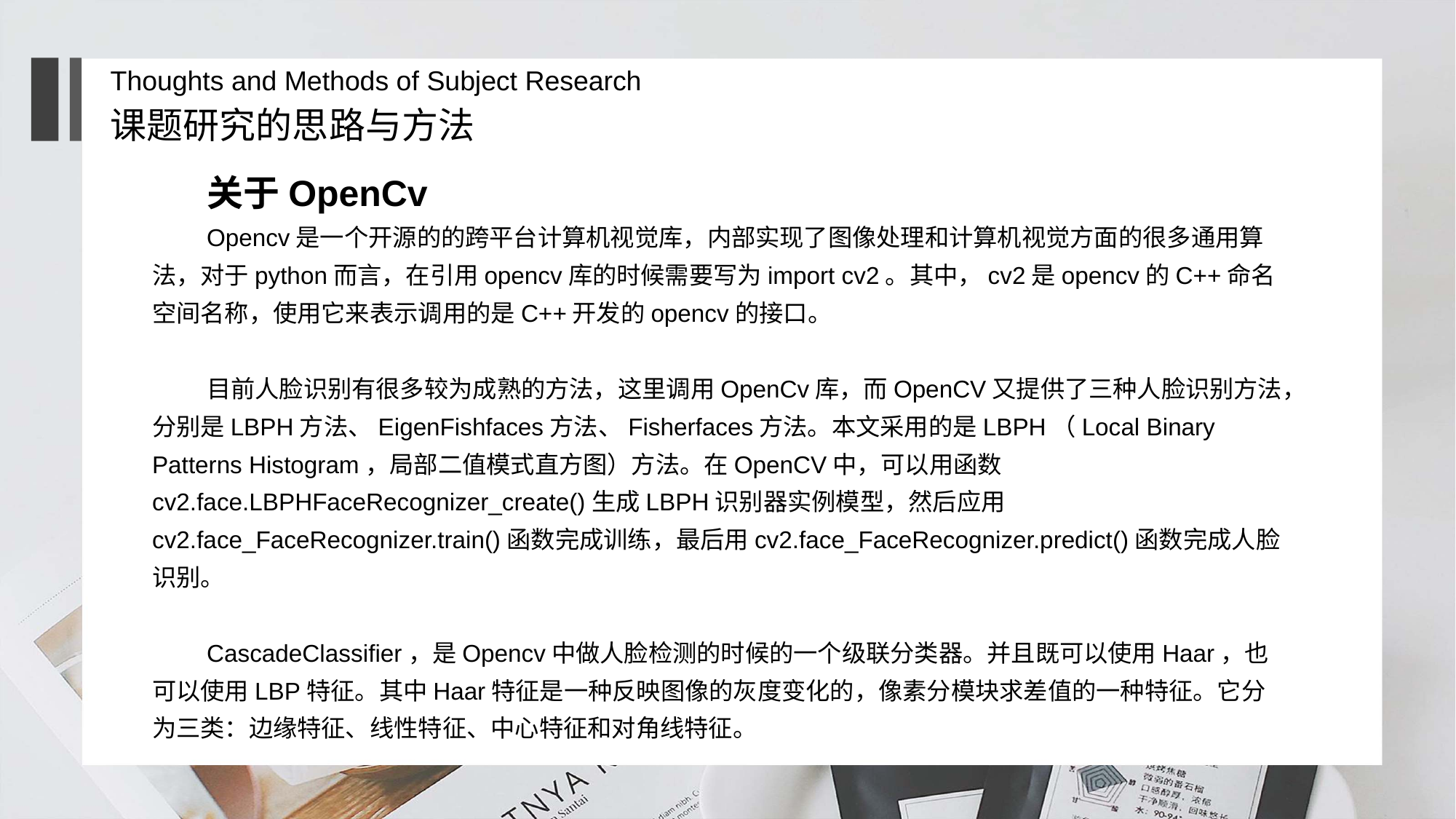

Thoughts and Methods of Subject Research
课题研究的思路与方法
关于OpenCv
Opencv是一个开源的的跨平台计算机视觉库，内部实现了图像处理和计算机视觉方面的很多通用算法，对于python而言，在引用opencv库的时候需要写为import cv2。其中，cv2是opencv的C++命名空间名称，使用它来表示调用的是C++开发的opencv的接口。

目前人脸识别有很多较为成熟的方法，这里调用OpenCv库，而OpenCV又提供了三种人脸识别方法，分别是LBPH方法、EigenFishfaces方法、Fisherfaces方法。本文采用的是LBPH（Local Binary Patterns Histogram，局部二值模式直方图）方法。在OpenCV中，可以用函数cv2.face.LBPHFaceRecognizer_create()生成LBPH识别器实例模型，然后应用cv2.face_FaceRecognizer.train()函数完成训练，最后用cv2.face_FaceRecognizer.predict()函数完成人脸识别。

CascadeClassifier，是Opencv中做人脸检测的时候的一个级联分类器。并且既可以使用Haar，也可以使用LBP特征。其中Haar特征是一种反映图像的灰度变化的，像素分模块求差值的一种特征。它分为三类：边缘特征、线性特征、中心特征和对角线特征。